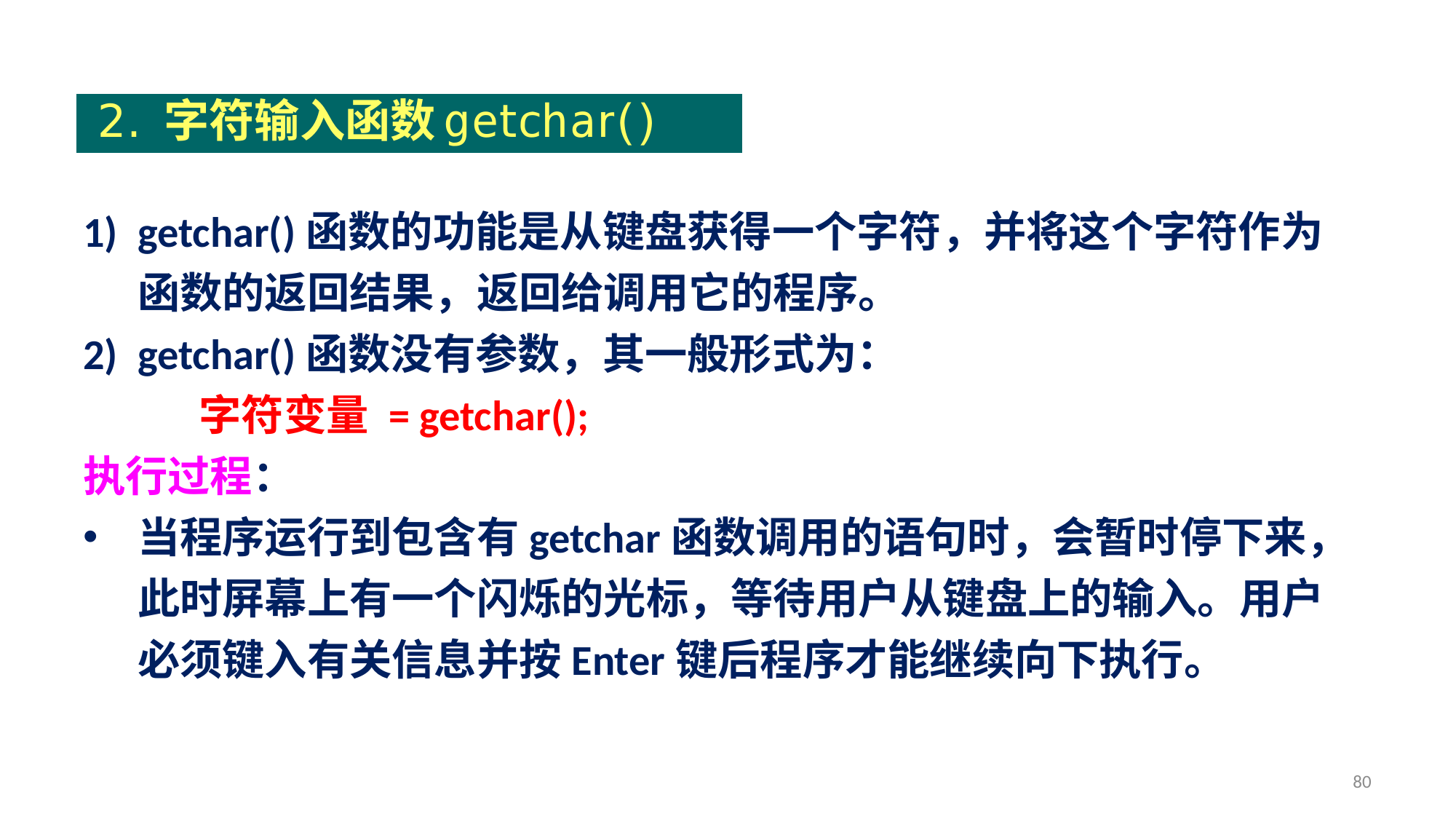

2. 字符输入函数getchar()
getchar()函数的功能是从键盘获得一个字符，并将这个字符作为函数的返回结果，返回给调用它的程序。
getchar()函数没有参数，其一般形式为：
           字符变量 = getchar();
执行过程：
当程序运行到包含有getchar函数调用的语句时，会暂时停下来，此时屏幕上有一个闪烁的光标，等待用户从键盘上的输入。用户必须键入有关信息并按Enter键后程序才能继续向下执行。
80